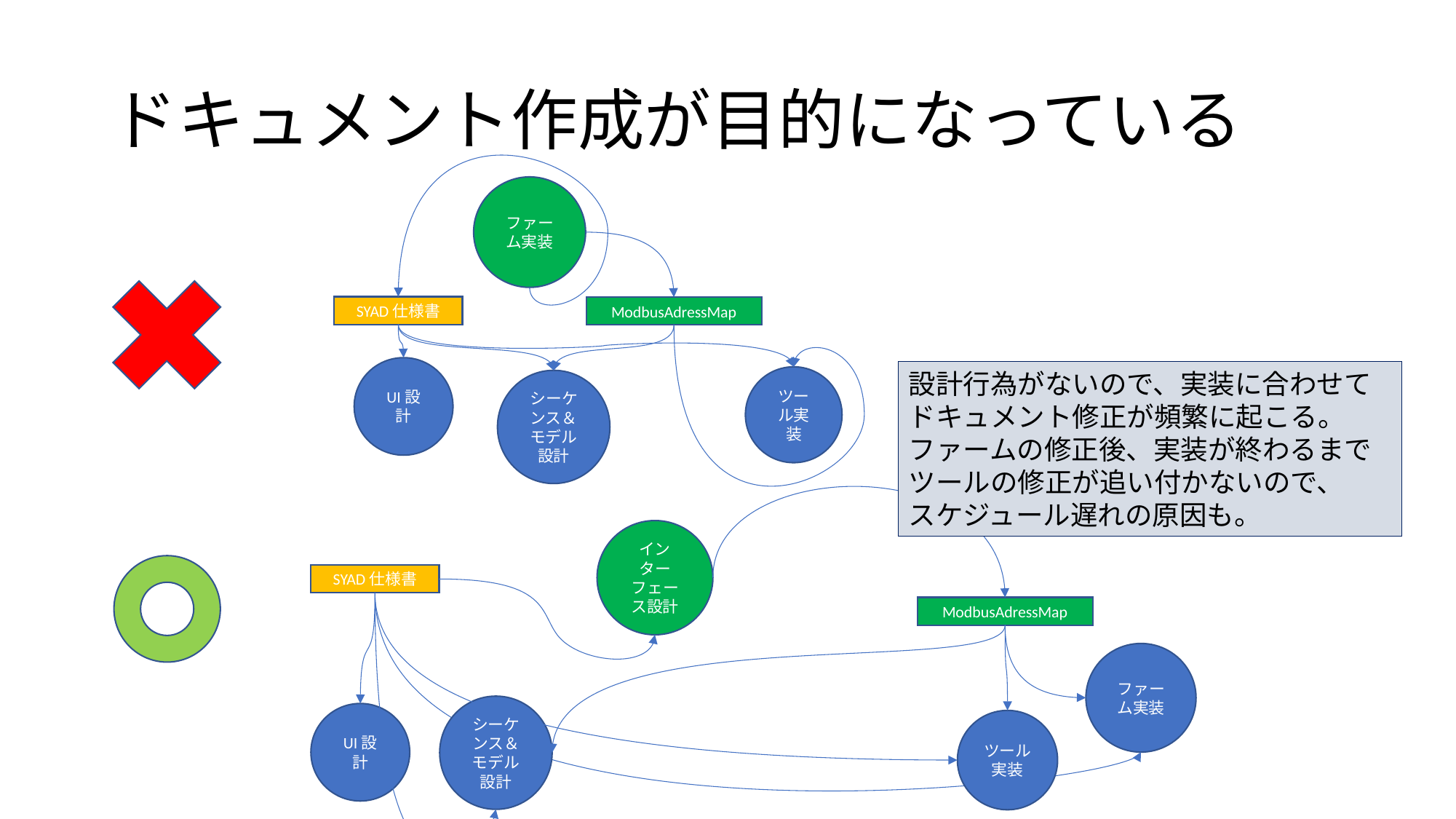

# ドキュメント作成が目的になっている
ファーム実装

SYAD仕様書
ModbusAdressMap
UI設計
設計行為がないので、実装に合わせてドキュメント修正が頻繁に起こる。
ファームの修正後、実装が終わるまで
ツールの修正が追い付かないので、
スケジュール遅れの原因も。
ツール実装
シーケンス＆モデル設計
インターフェース設計

SYAD仕様書
ModbusAdressMap
ファーム実装
シーケンス＆モデル設計
UI設計
ツール実装